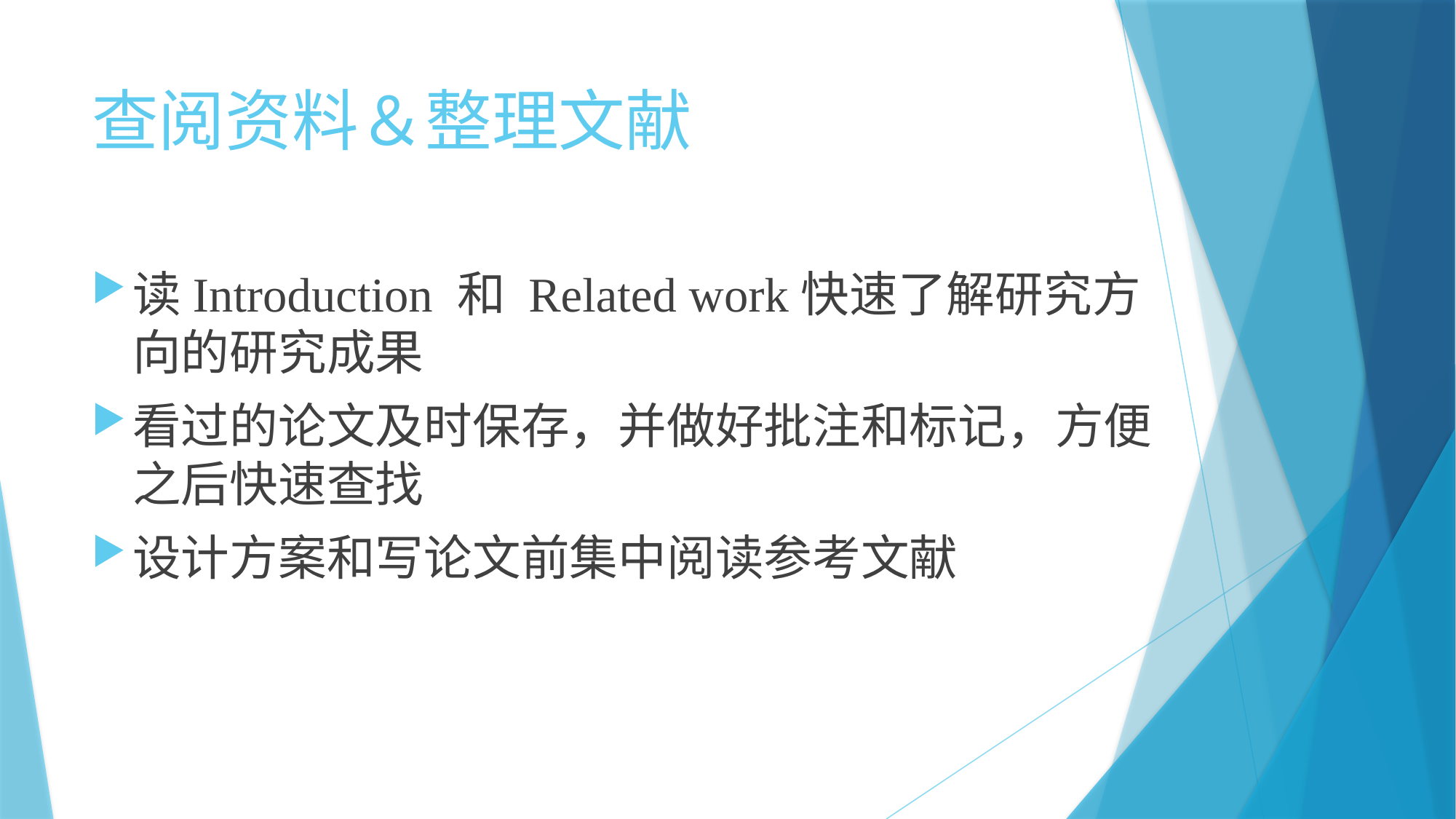

# 查阅资料＆整理文献
读Introduction 和 Related work快速了解研究方向的研究成果
看过的论文及时保存，并做好批注和标记，方便之后快速查找
设计方案和写论文前集中阅读参考文献